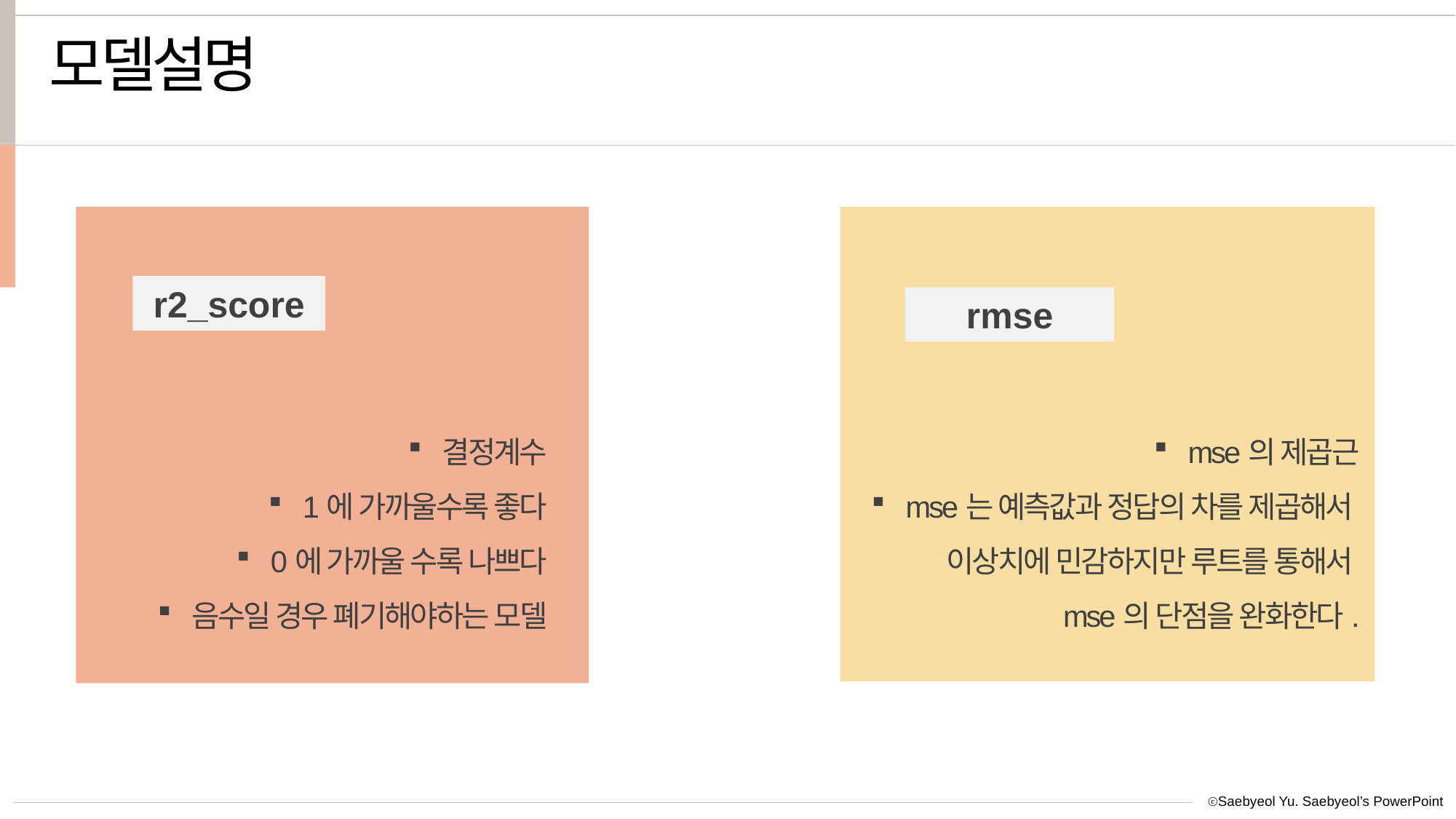

모델설명

r2_score
rmse
결정계수
1에 가까울수록 좋다
0에 가까울 수록 나쁘다
음수일 경우 폐기해야하는 모델
mse의 제곱근
mse는 예측값과 정답의 차를 제곱해서
이상치에 민감하지만 루트를 통해서
mse의 단점을 완화한다.